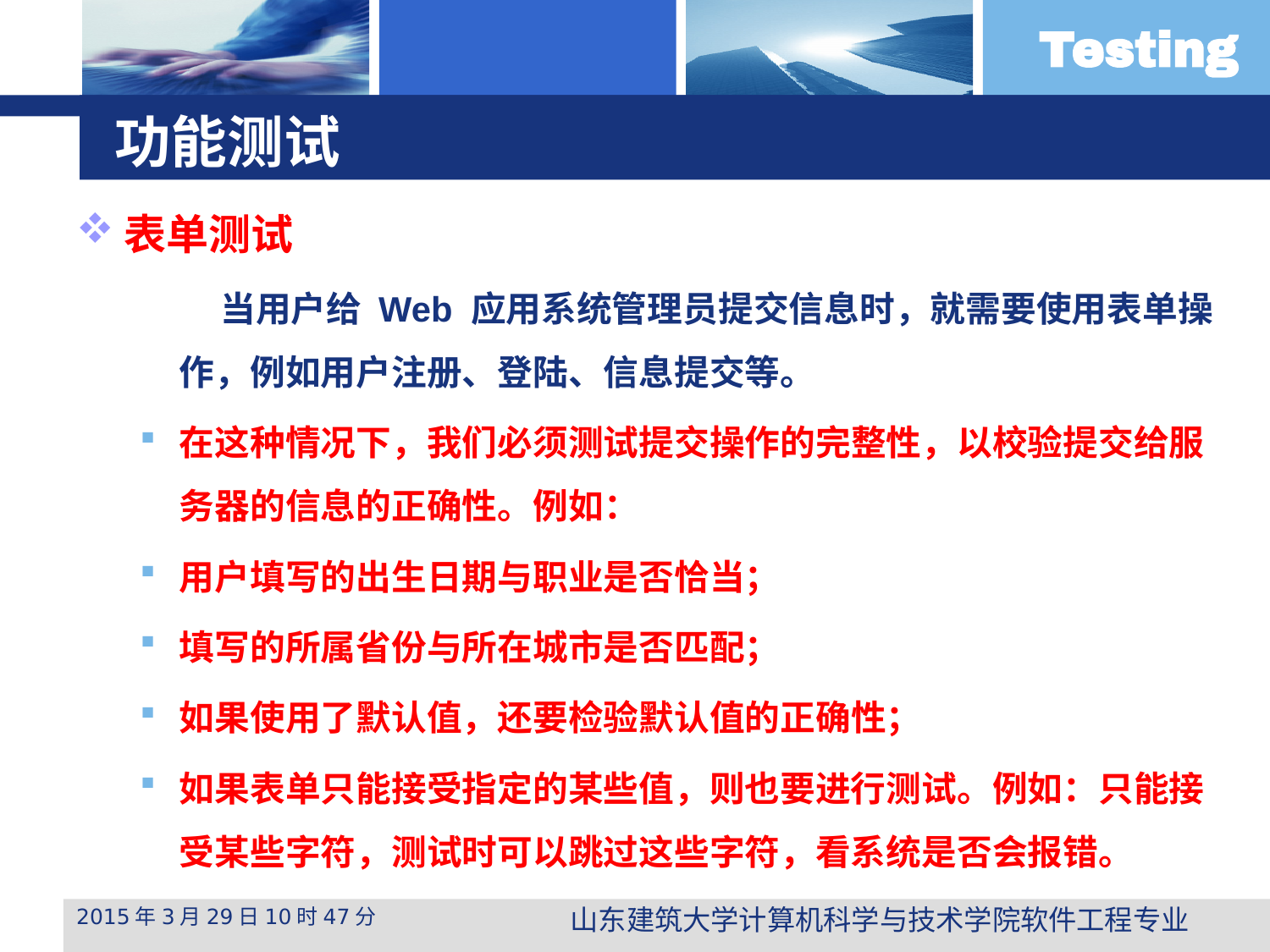

# 功能测试
表单测试
         当用户给 Web 应用系统管理员提交信息时，就需要使用表单操作，例如用户注册、登陆、信息提交等。
在这种情况下，我们必须测试提交操作的完整性，以校验提交给服务器的信息的正确性。例如：
用户填写的出生日期与职业是否恰当；
填写的所属省份与所在城市是否匹配；
如果使用了默认值，还要检验默认值的正确性；
如果表单只能接受指定的某些值，则也要进行测试。例如：只能接受某些字符，测试时可以跳过这些字符，看系统是否会报错。
山东建筑大学计算机科学与技术学院软件工程专业
2015年3月29日10时47分